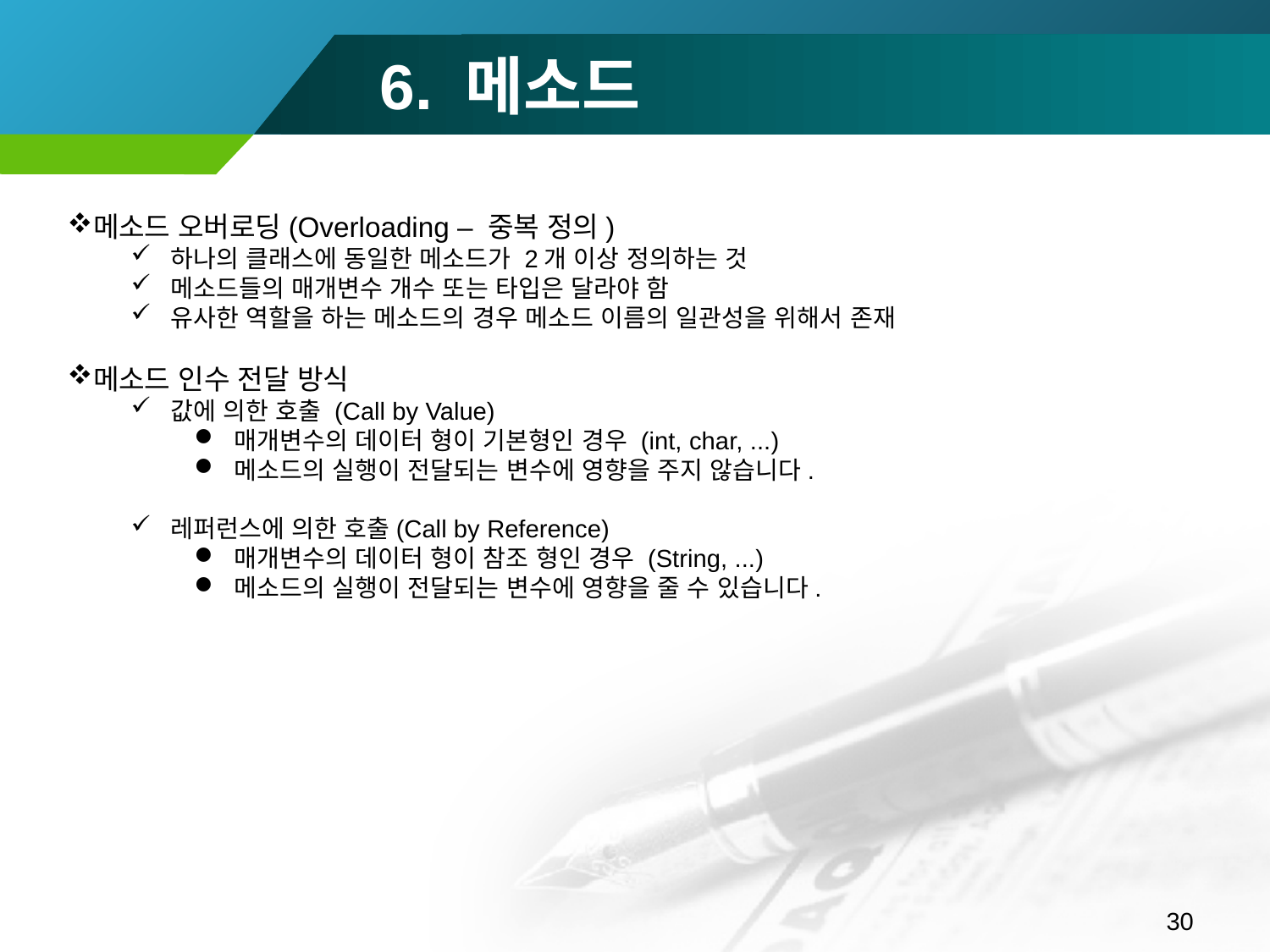

# 6. 메소드
메소드 오버로딩(Overloading – 중복 정의)
하나의 클래스에 동일한 메소드가 2개 이상 정의하는 것
메소드들의 매개변수 개수 또는 타입은 달라야 함
유사한 역할을 하는 메소드의 경우 메소드 이름의 일관성을 위해서 존재

메소드 인수 전달 방식
값에 의한 호출 (Call by Value)
매개변수의 데이터 형이 기본형인 경우 (int, char, ...)
메소드의 실행이 전달되는 변수에 영향을 주지 않습니다.

레퍼런스에 의한 호출(Call by Reference)
매개변수의 데이터 형이 참조 형인 경우 (String, ...)
메소드의 실행이 전달되는 변수에 영향을 줄 수 있습니다.
30